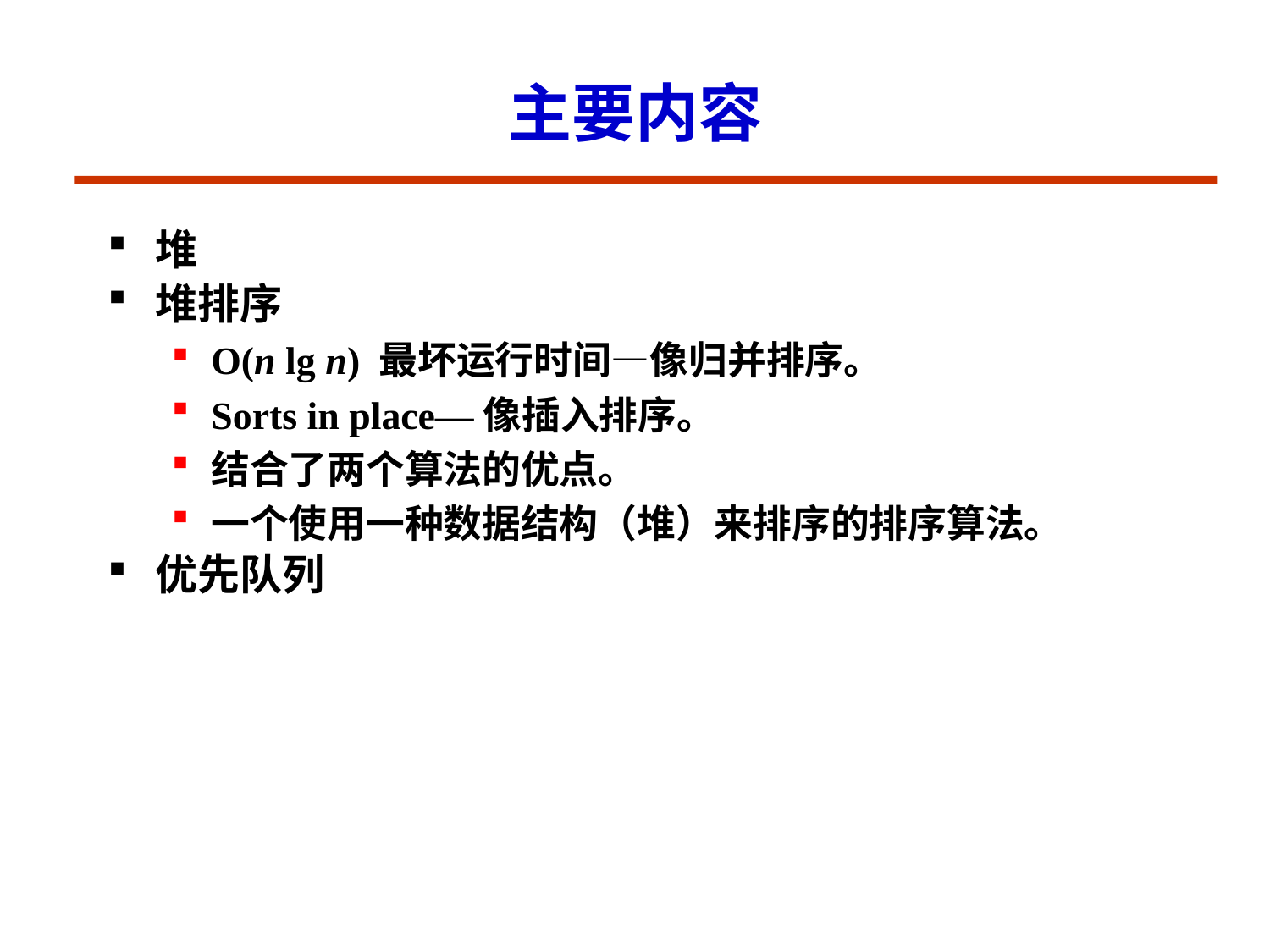

主要内容
堆
堆排序
O(n lg n) 最坏运行时间—像归并排序。
Sorts in place—像插入排序。
结合了两个算法的优点。
一个使用一种数据结构（堆）来排序的排序算法。
优先队列